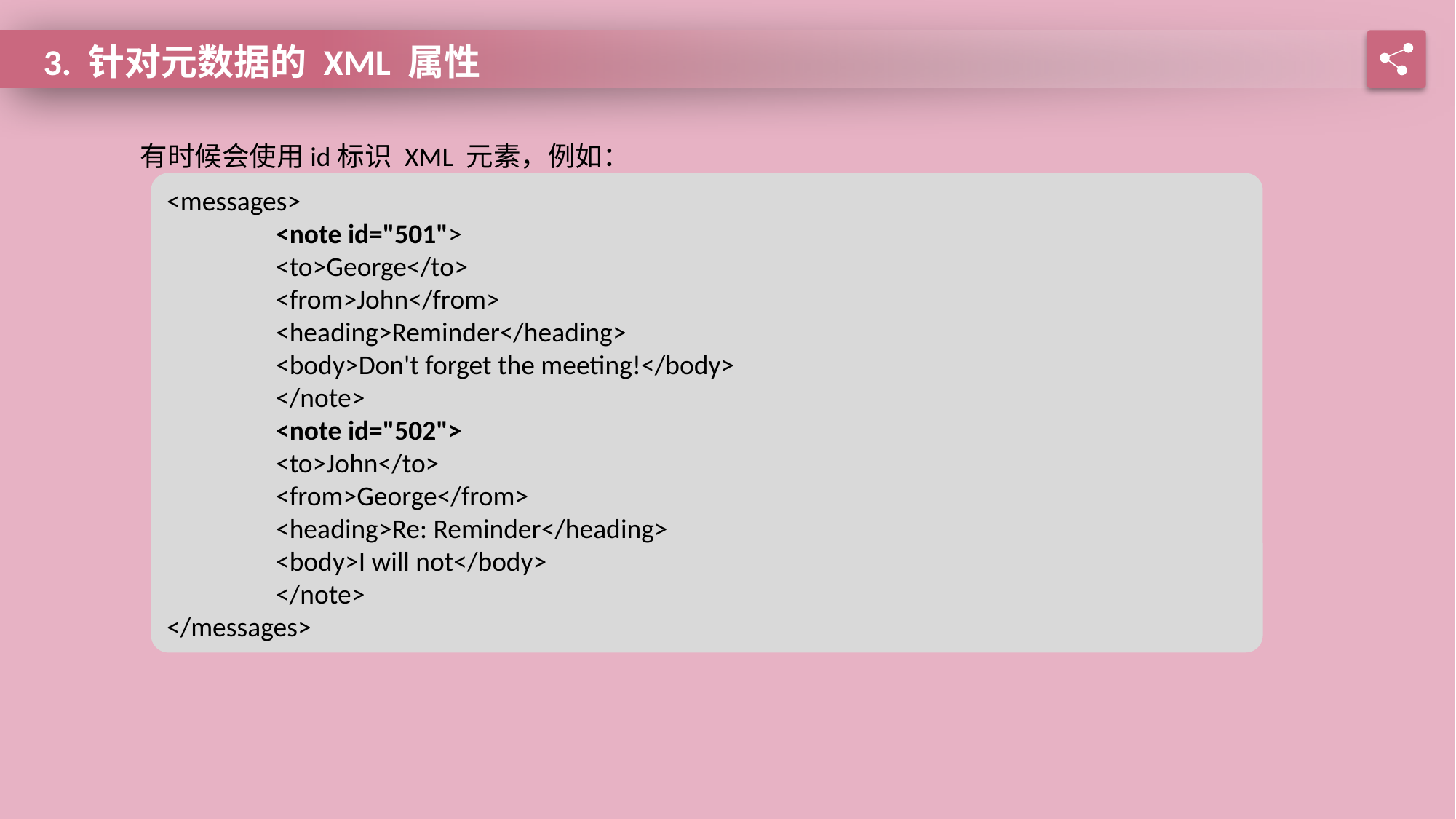

3. 针对元数据的 XML 属性
有时候会使用id标识 XML 元素，例如：
<messages>
  	<note id="501">
    	<to>George</to>
    	<from>John</from>
    	<heading>Reminder</heading>
    	<body>Don't forget the meeting!</body>
  	</note>
  	<note id="502">
    	<to>John</to>
    	<from>George</from>
    	<heading>Re: Reminder</heading>
    	<body>I will not</body>
  	</note>
</messages>